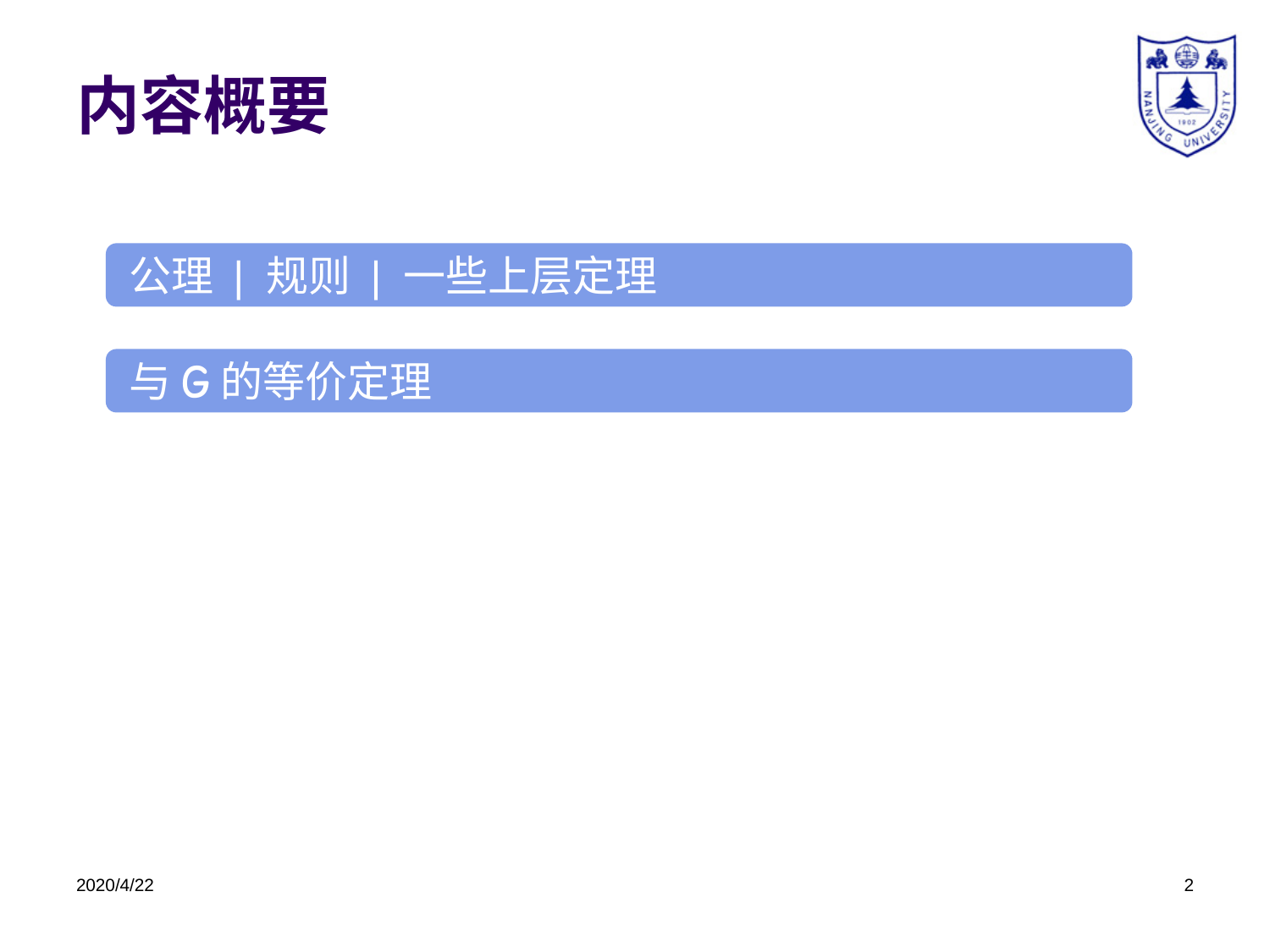

# 内容概要

公理 | 规则 | 一些上层定理

与G的等价定理
2020/4/22
2